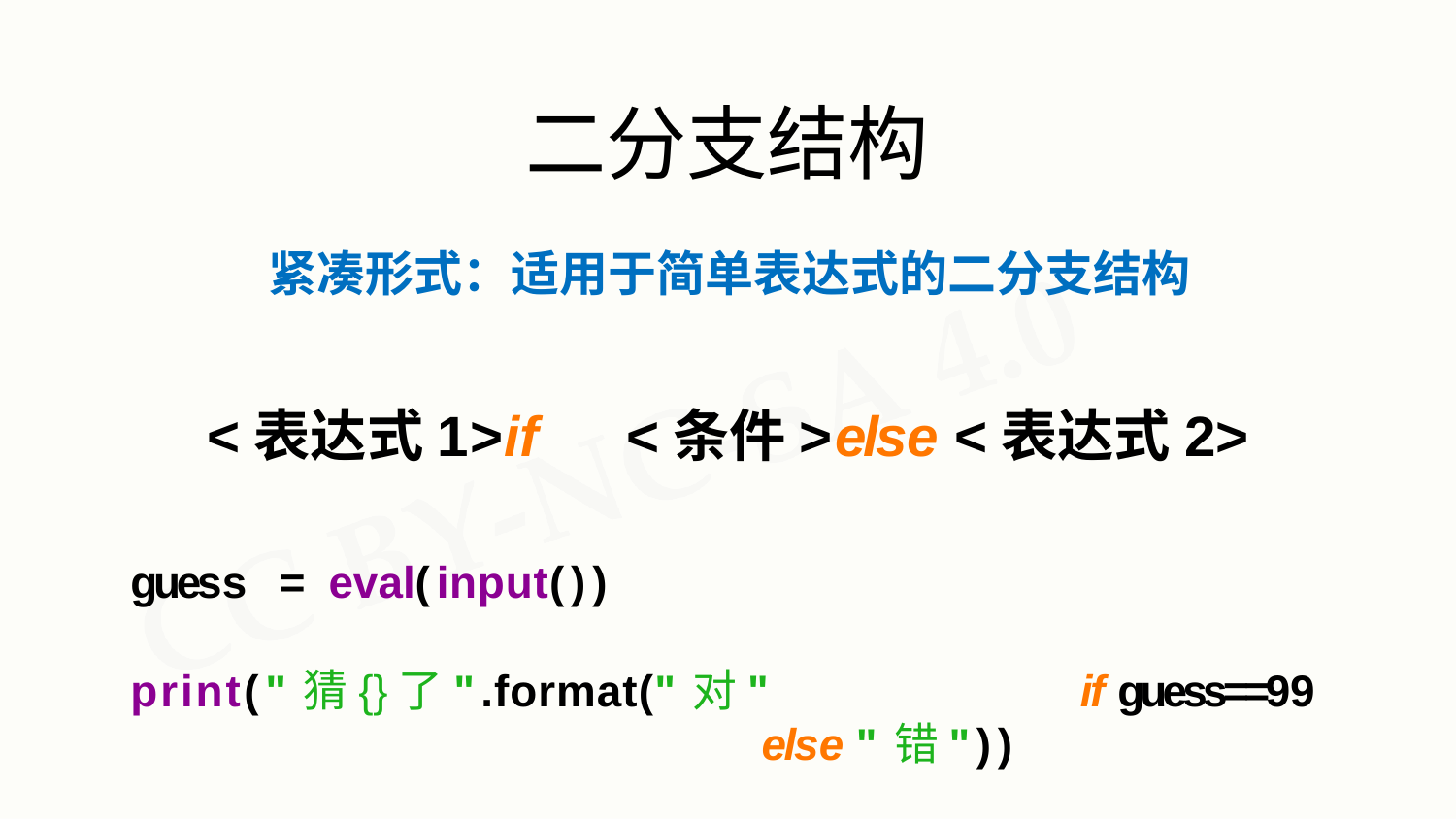

# 二分支结构
紧凑形式：适用于简单表达式的二分支结构

<表达式1>	if
<条件>	else <表达式2>

guess	=	eval(input())

print("猜{}了".format("对"	if guess==99	else "错"))